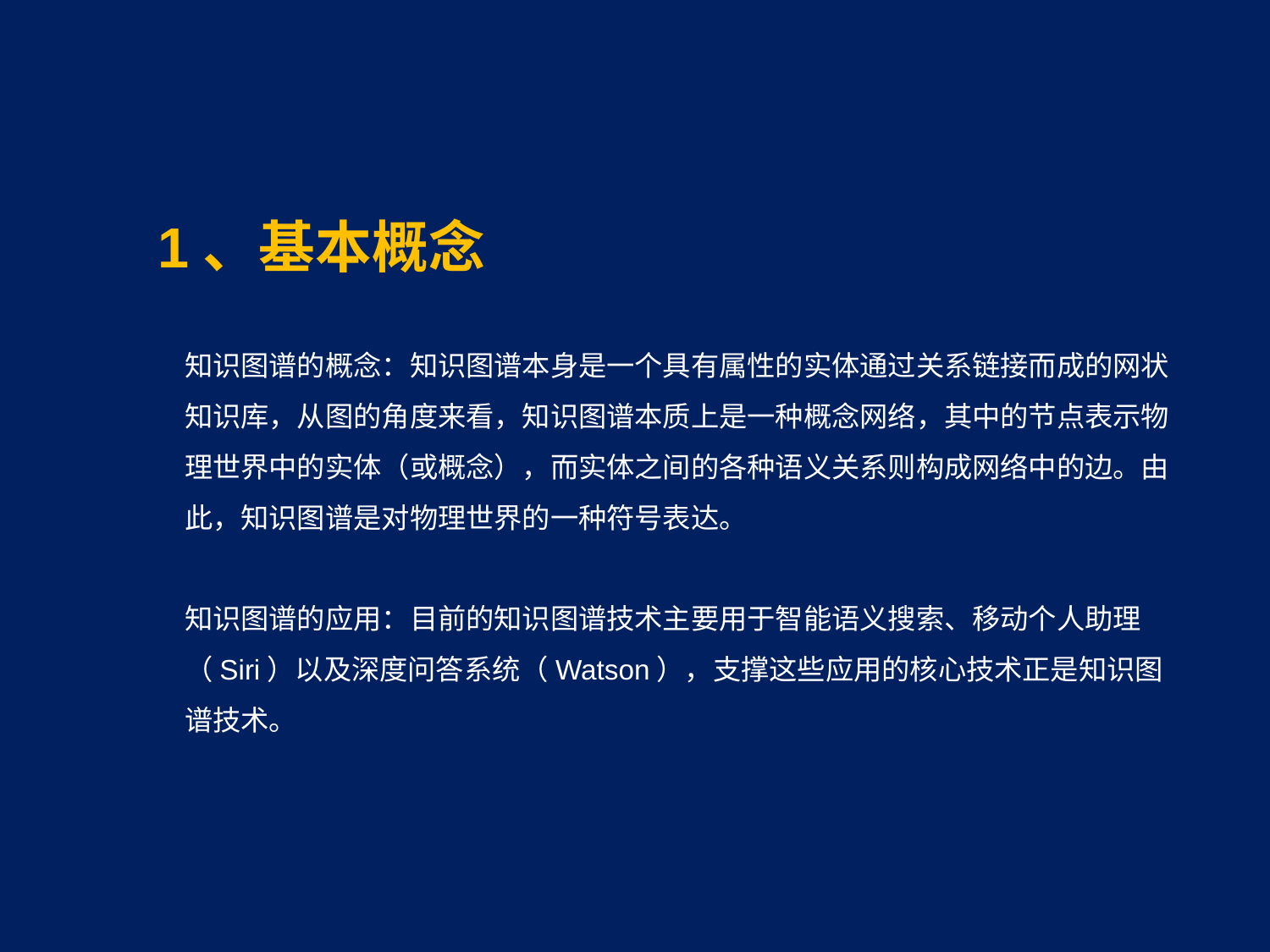

# 1、基本概念
知识图谱的概念：知识图谱本身是一个具有属性的实体通过关系链接而成的网状知识库，从图的角度来看，知识图谱本质上是一种概念网络，其中的节点表示物理世界中的实体（或概念），而实体之间的各种语义关系则构成网络中的边。由此，知识图谱是对物理世界的一种符号表达。

知识图谱的应用：目前的知识图谱技术主要用于智能语义搜索、移动个人助理（Siri）以及深度问答系统（Watson），支撑这些应用的核心技术正是知识图谱技术。